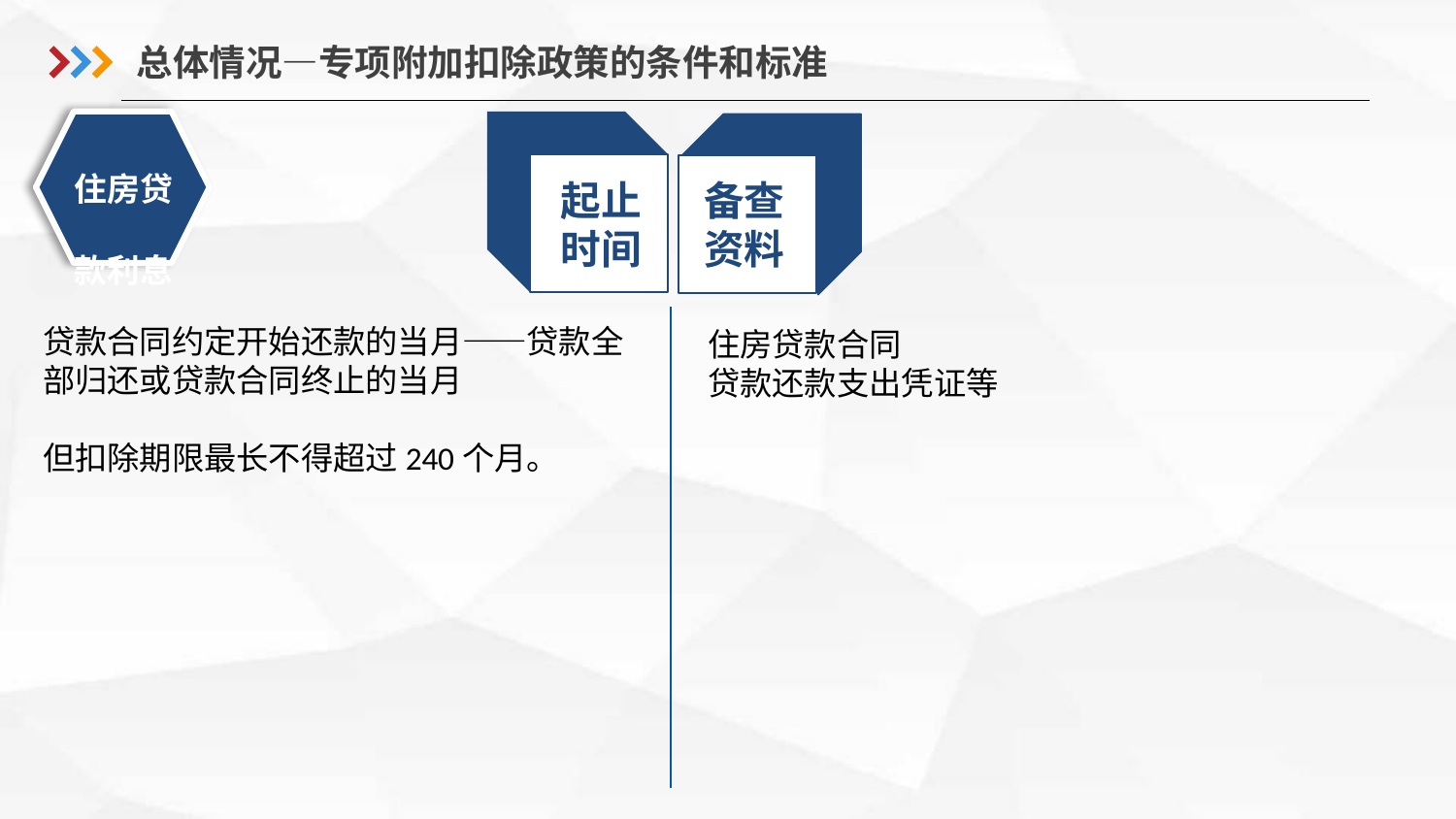

总体情况—专项附加扣除政策的条件和标准

起止
时间

住房贷款利息
备查
资料
贷款合同约定开始还款的当月——贷款全部归还或贷款合同终止的当月

但扣除期限最长不得超过240个月。
住房贷款合同
贷款还款支出凭证等